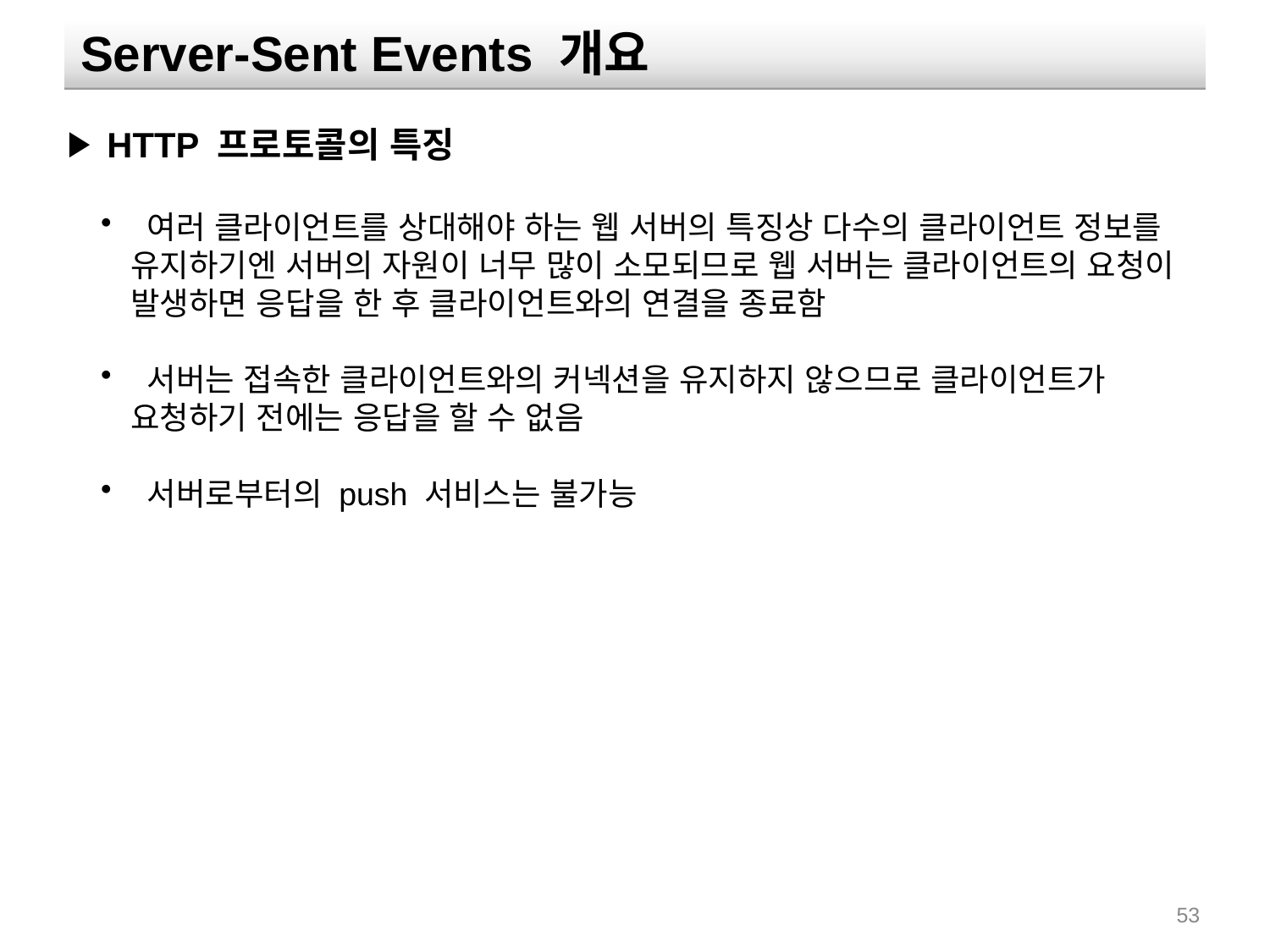

Server-Sent Events 개요
 HTTP 프로토콜의 특징

 여러 클라이언트를 상대해야 하는 웹 서버의 특징상 다수의 클라이언트 정보를 유지하기엔 서버의 자원이 너무 많이 소모되므로 웹 서버는 클라이언트의 요청이 발생하면 응답을 한 후 클라이언트와의 연결을 종료함

 서버는 접속한 클라이언트와의 커넥션을 유지하지 않으므로 클라이언트가 요청하기 전에는 응답을 할 수 없음

 서버로부터의 push 서비스는 불가능
53